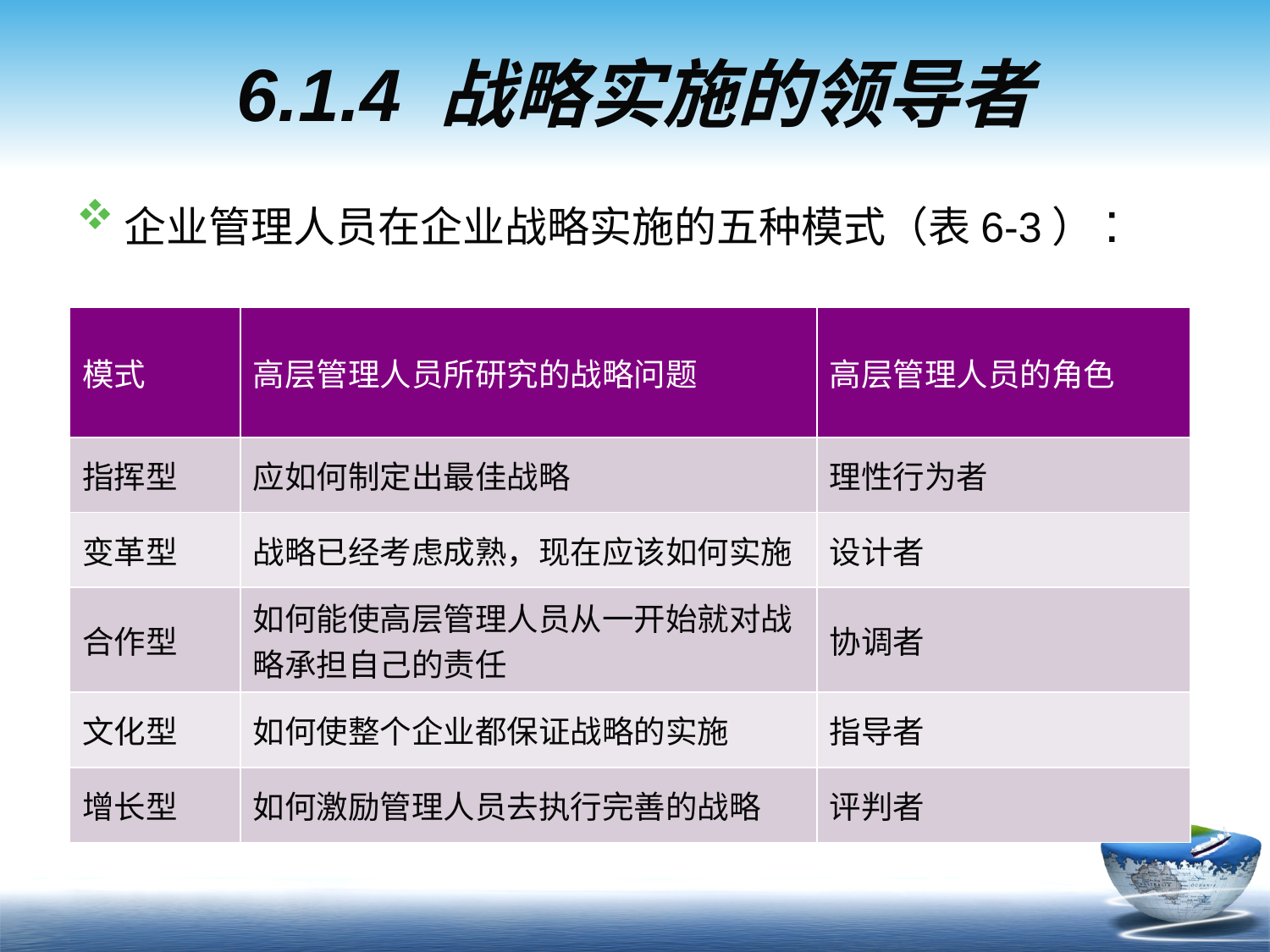

# 6.1.4 战略实施的领导者
企业管理人员在企业战略实施的五种模式（表6-3）:
| 模式 | 高层管理人员所研究的战略问题 | 高层管理人员的角色 |
| --- | --- | --- |
| 指挥型 | 应如何制定出最佳战略 | 理性行为者 |
| 变革型 | 战略已经考虑成熟，现在应该如何实施 | 设计者 |
| 合作型 | 如何能使高层管理人员从一开始就对战略承担自己的责任 | 协调者 |
| 文化型 | 如何使整个企业都保证战略的实施 | 指导者 |
| 增长型 | 如何激励管理人员去执行完善的战略 | 评判者 |